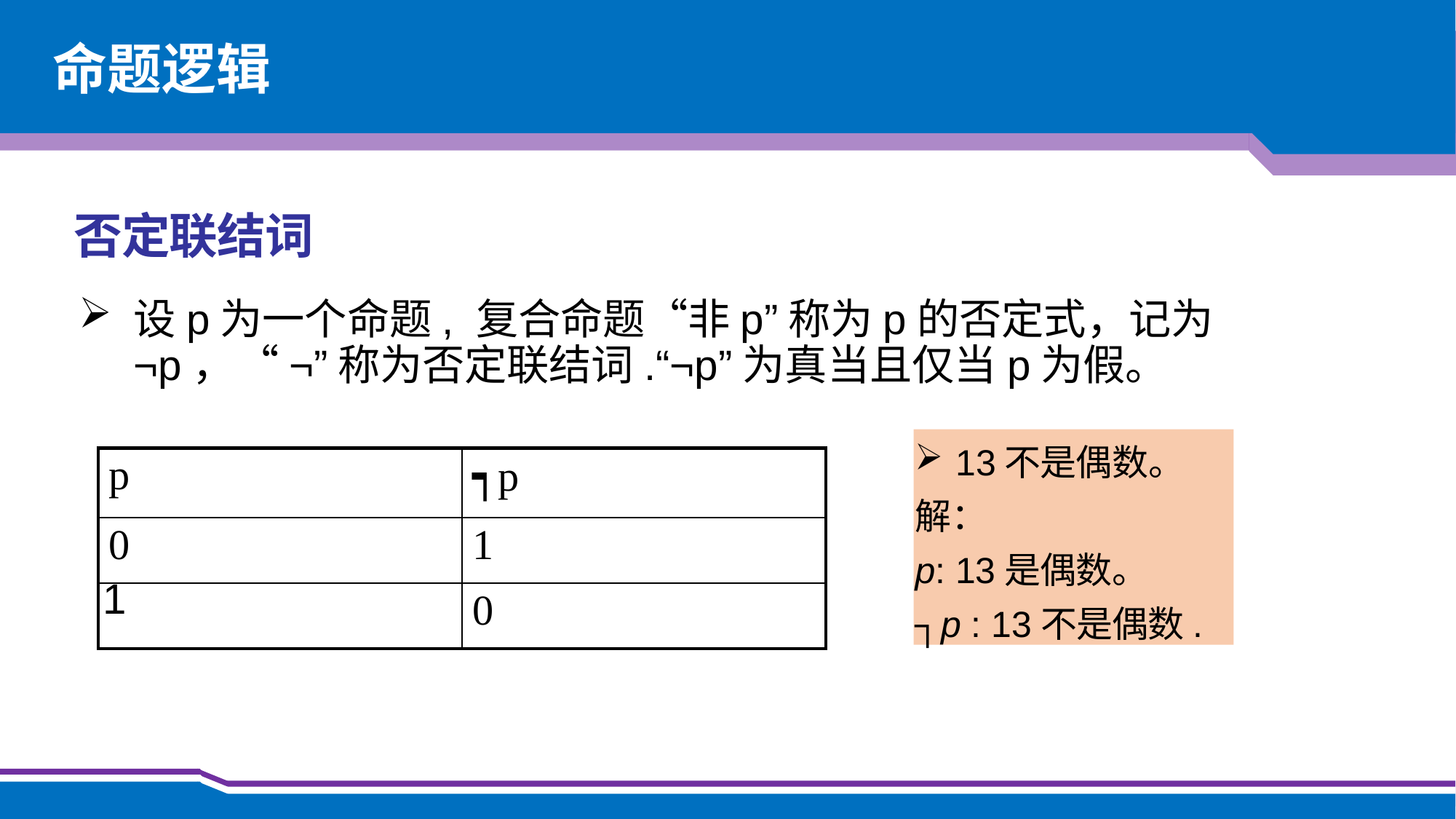

命题逻辑
否定联结词
设p为一个命题, 复合命题“非p”称为p的否定式，记为¬p， “¬”称为否定联结词.“¬p”为真当且仅当p为假。
13不是偶数。
解：
p: 13是偶数。
┐p : 13不是偶数.
| p | ┑p |
| --- | --- |
| 0 | 1 |
| 1 | 0 |